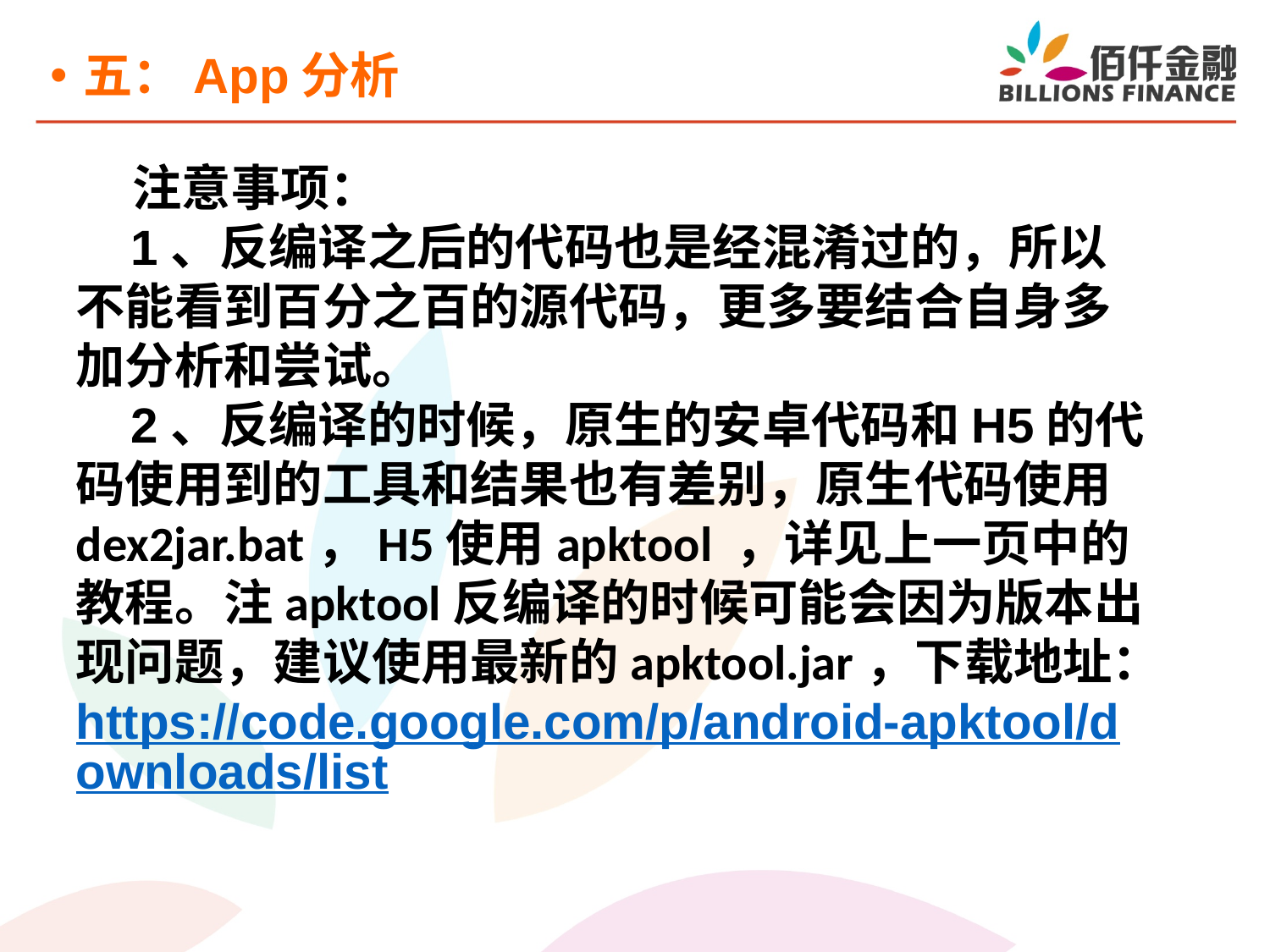

五：App分析

    注意事项：
    1、反编译之后的代码也是经混淆过的，所以不能看到百分之百的源代码，更多要结合自身多加分析和尝试。
    2、反编译的时候，原生的安卓代码和H5的代码使用到的工具和结果也有差别，原生代码使用dex2jar.bat，H5使用apktool ，详见上一页中的教程。注apktool反编译的时候可能会因为版本出现问题，建议使用最新的apktool.jar，下载地址：
https://code.google.com/p/android-apktool/downloads/list